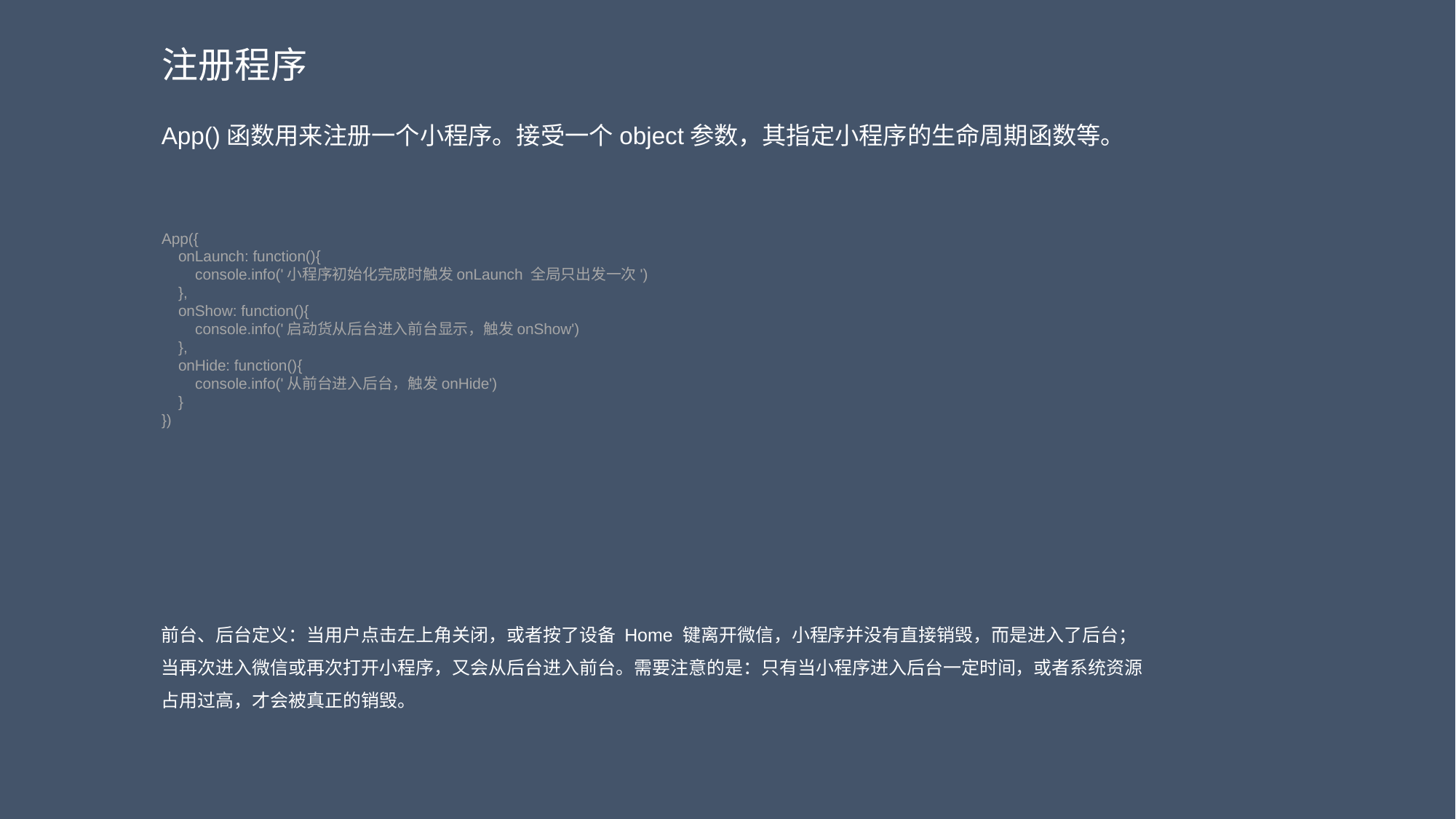

注册程序
App()函数用来注册一个小程序。接受一个object参数，其指定小程序的生命周期函数等。
App({
    onLaunch: function(){
        console.info('小程序初始化完成时触发onLaunch 全局只出发一次')
    },
    onShow: function(){
        console.info('启动货从后台进入前台显示，触发onShow')
    },
    onHide: function(){
        console.info('从前台进入后台，触发onHide')
    }
})
前台、后台定义：当用户点击左上角关闭，或者按了设备 Home 键离开微信，小程序并没有直接销毁，而是进入了后台；当再次进入微信或再次打开小程序，又会从后台进入前台。需要注意的是：只有当小程序进入后台一定时间，或者系统资源占用过高，才会被真正的销毁。